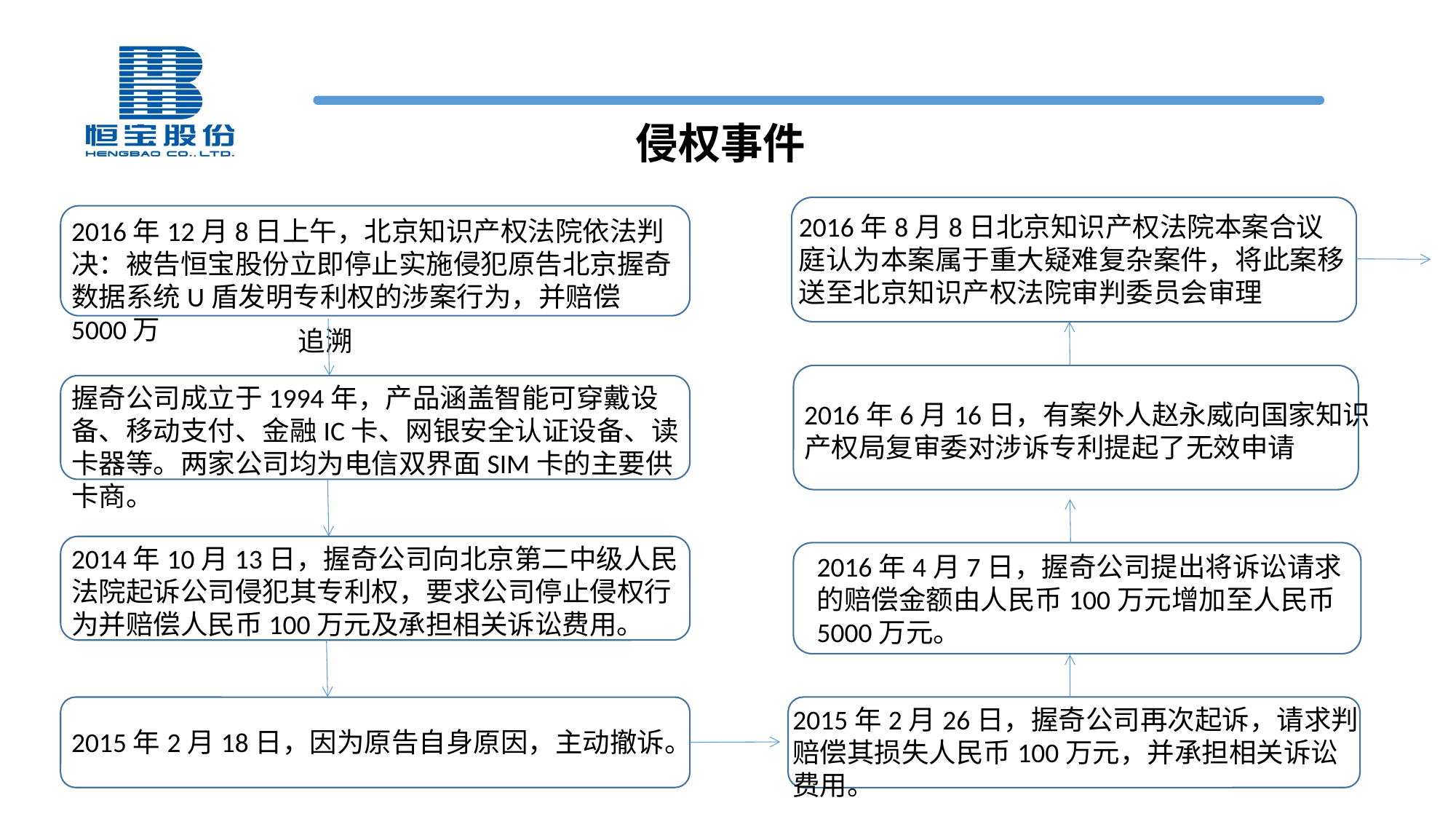

侵权事件

2016年8月8日北京知识产权法院本案合议庭认为本案属于重大疑难复杂案件，将此案移送至北京知识产权法院审判委员会审理

2016年12月8日上午，北京知识产权法院依法判决：被告恒宝股份立即停止实施侵犯原告北京握奇数据系统U盾发明专利权的涉案行为，并赔偿5000万
追溯

握奇公司成立于1994年，产品涵盖智能可穿戴设备、移动支付、金融IC卡、网银安全认证设备、读卡器等。两家公司均为电信双界面SIM卡的主要供卡商。
2016年6月16日，有案外人赵永威向国家知识产权局复审委对涉诉专利提起了无效申请

2014年10月13日，握奇公司向北京第二中级人民法院起诉公司侵犯其专利权，要求公司停止侵权行为并赔偿人民币100万元及承担相关诉讼费用。

2016年4月7日，握奇公司提出将诉讼请求的赔偿金额由人民币100万元增加至人民币5000万元。

2015年2月26日，握奇公司再次起诉，请求判赔偿其损失人民币100万元，并承担相关诉讼费用。
2015年2月18日，因为原告自身原因，主动撤诉。